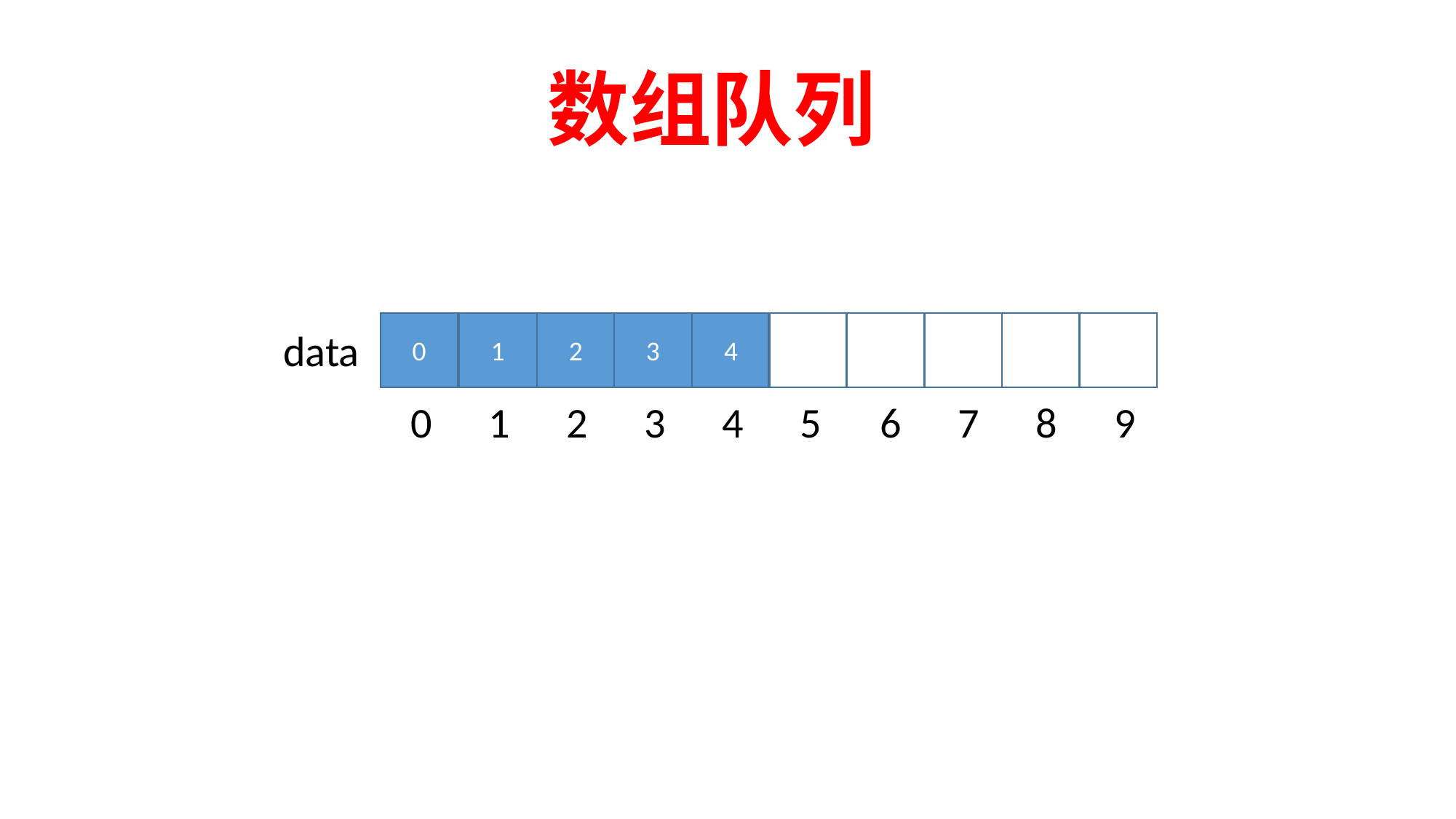

数组队列
0

1

2
3

4

  data
  0
  1
  2
  3
  4
5
  6
  7
  8
  9